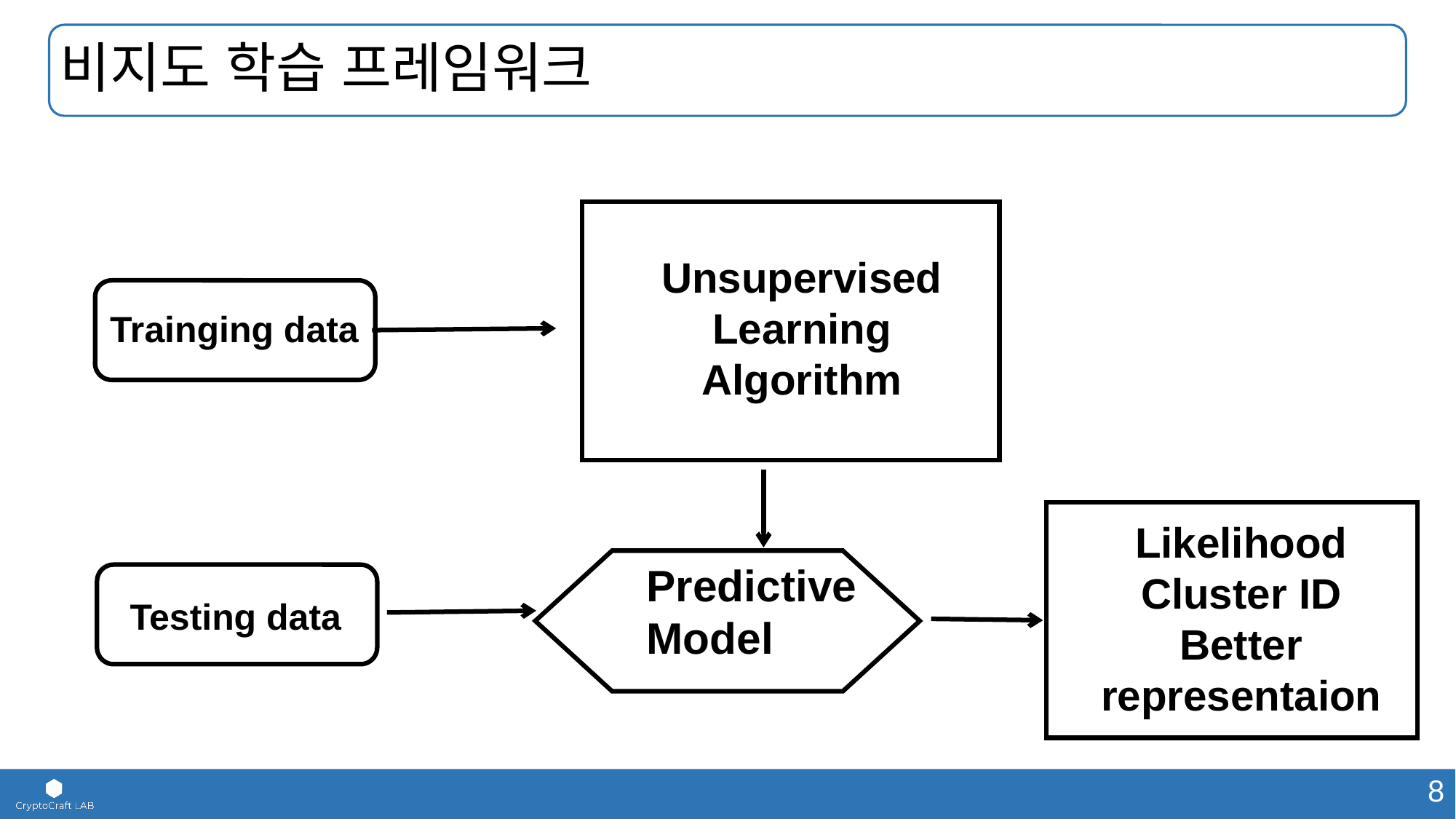

# 비지도 학습 프레임워크

Unsupervised
Learning
Algorithm

Trainging data
L
Likelihood
Cluster ID
Better
representaion

Predictive
Model

Testing data